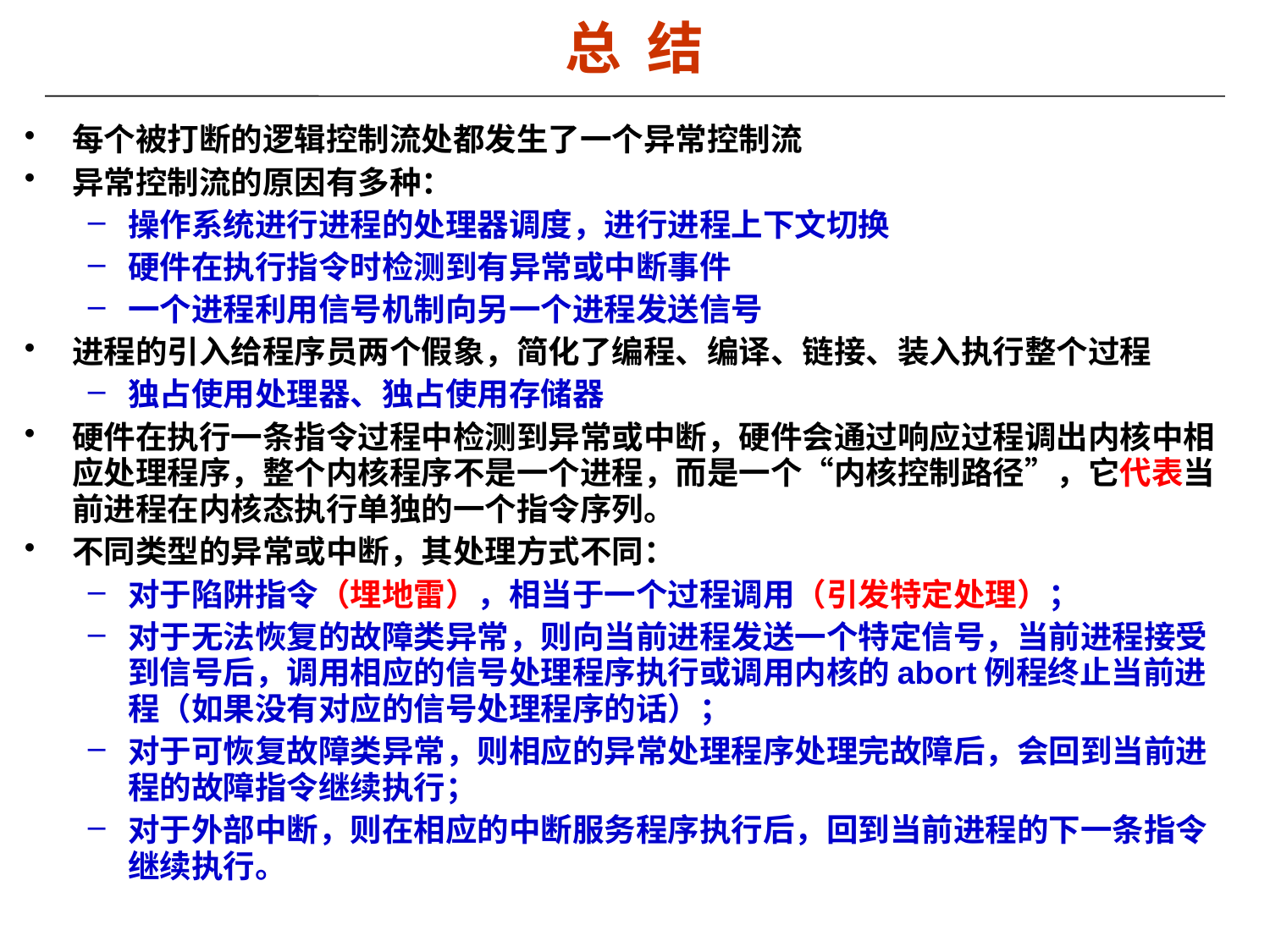

# 总  结
每个被打断的逻辑控制流处都发生了一个异常控制流
异常控制流的原因有多种：
操作系统进行进程的处理器调度，进行进程上下文切换
硬件在执行指令时检测到有异常或中断事件
一个进程利用信号机制向另一个进程发送信号
进程的引入给程序员两个假象，简化了编程、编译、链接、装入执行整个过程
独占使用处理器、独占使用存储器
硬件在执行一条指令过程中检测到异常或中断，硬件会通过响应过程调出内核中相应处理程序，整个内核程序不是一个进程，而是一个“内核控制路径”，它代表当前进程在内核态执行单独的一个指令序列。
不同类型的异常或中断，其处理方式不同：
对于陷阱指令（埋地雷），相当于一个过程调用（引发特定处理）；
对于无法恢复的故障类异常，则向当前进程发送一个特定信号，当前进程接受到信号后，调用相应的信号处理程序执行或调用内核的abort例程终止当前进程（如果没有对应的信号处理程序的话）；
对于可恢复故障类异常，则相应的异常处理程序处理完故障后，会回到当前进程的故障指令继续执行；
对于外部中断，则在相应的中断服务程序执行后，回到当前进程的下一条指令继续执行。